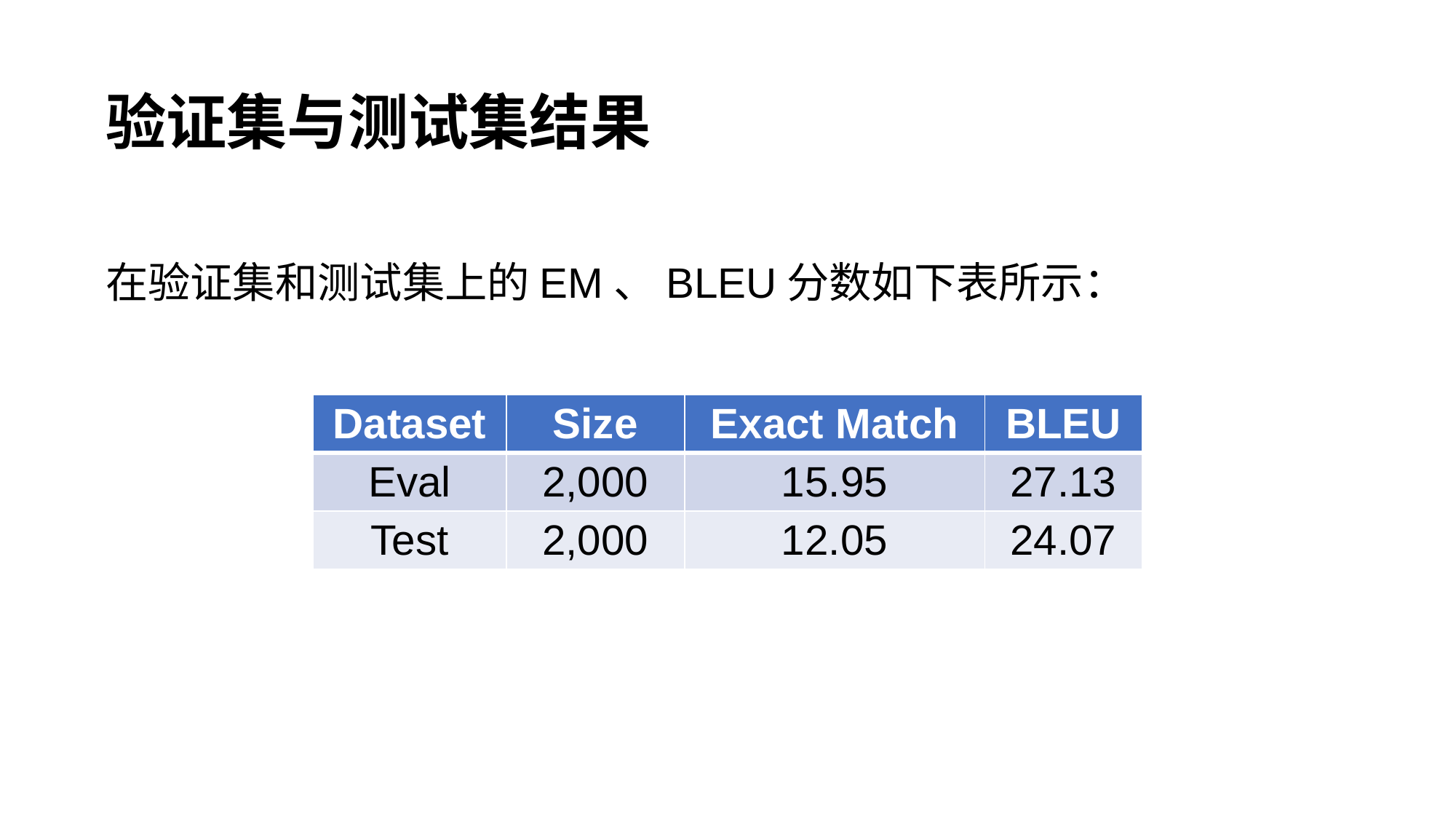

验证集与测试集结果
在验证集和测试集上的EM、BLEU分数如下表所示：
| Dataset | Size | Exact Match | BLEU |
| --- | --- | --- | --- |
| Eval | 2,000 | 15.95 | 27.13 |
| Test | 2,000 | 12.05 | 24.07 |